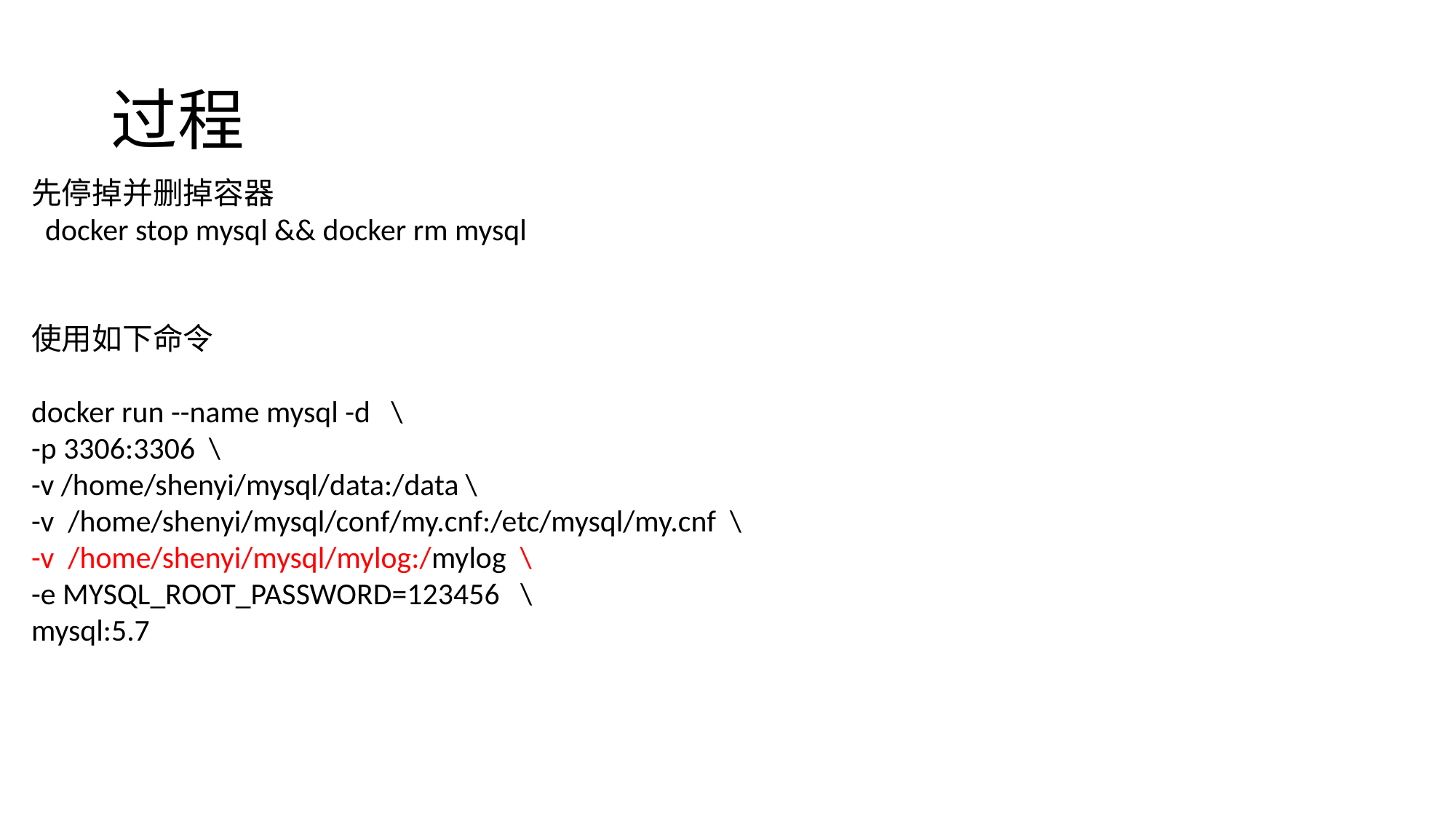

# 过程
先停掉并删掉容器
  docker stop mysql && docker rm mysql

使用如下命令

docker run --name mysql -d   \
-p 3306:3306  \
-v /home/shenyi/mysql/data:/data \
-v  /home/shenyi/mysql/conf/my.cnf:/etc/mysql/my.cnf  \
-v  /home/shenyi/mysql/mylog:/mylog  \
-e MYSQL_ROOT_PASSWORD=123456   \
mysql:5.7